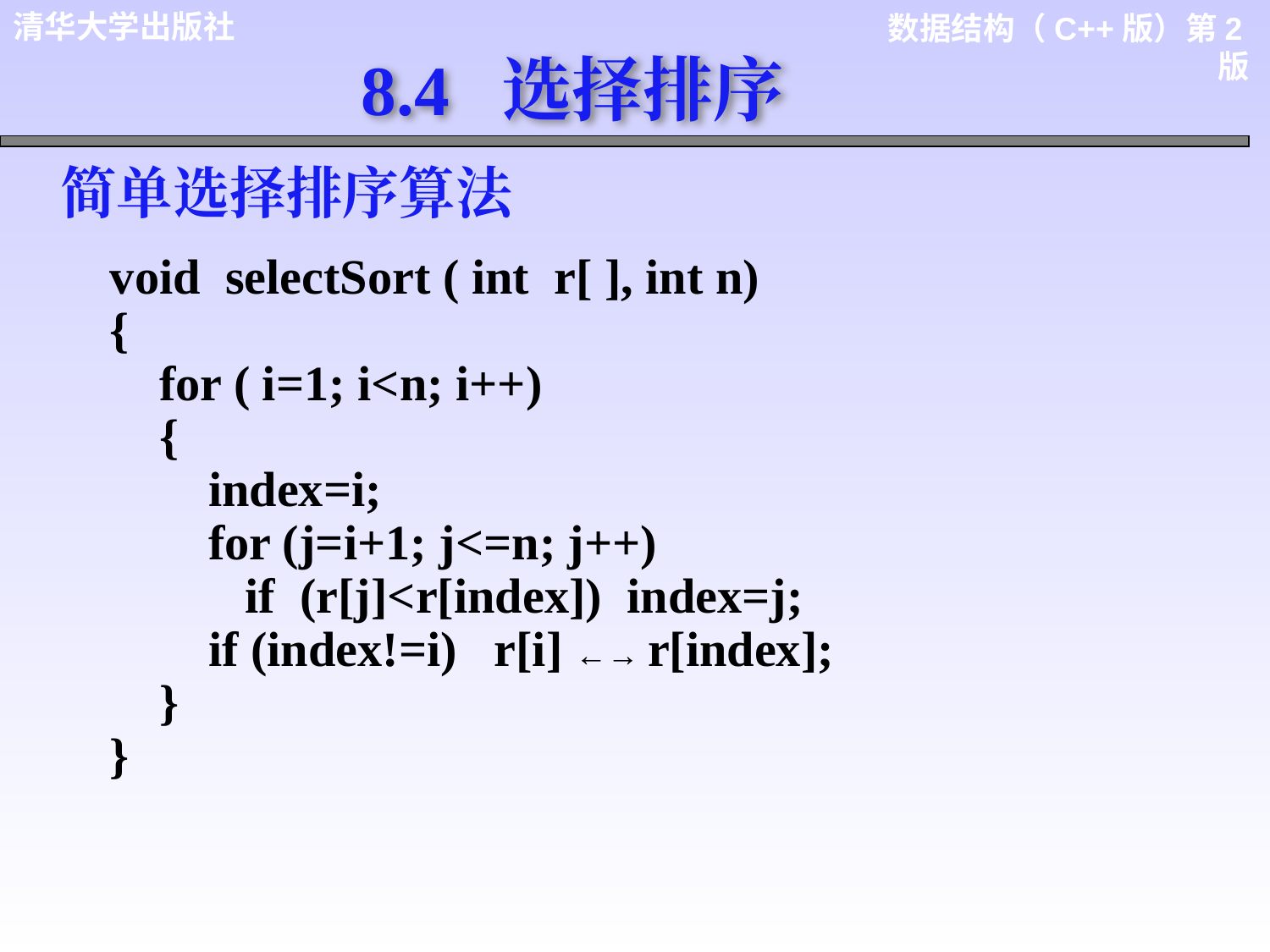

8.4  选择排序
简单选择排序算法
void  selectSort ( int  r[ ], int n)
{
    for ( i=1; i<n; i++)
    {
        index=i;
        for (j=i+1; j<=n; j++)
           if  (r[j]<r[index])  index=j;
        if (index!=i)   r[i] ←→ r[index];
    }
}